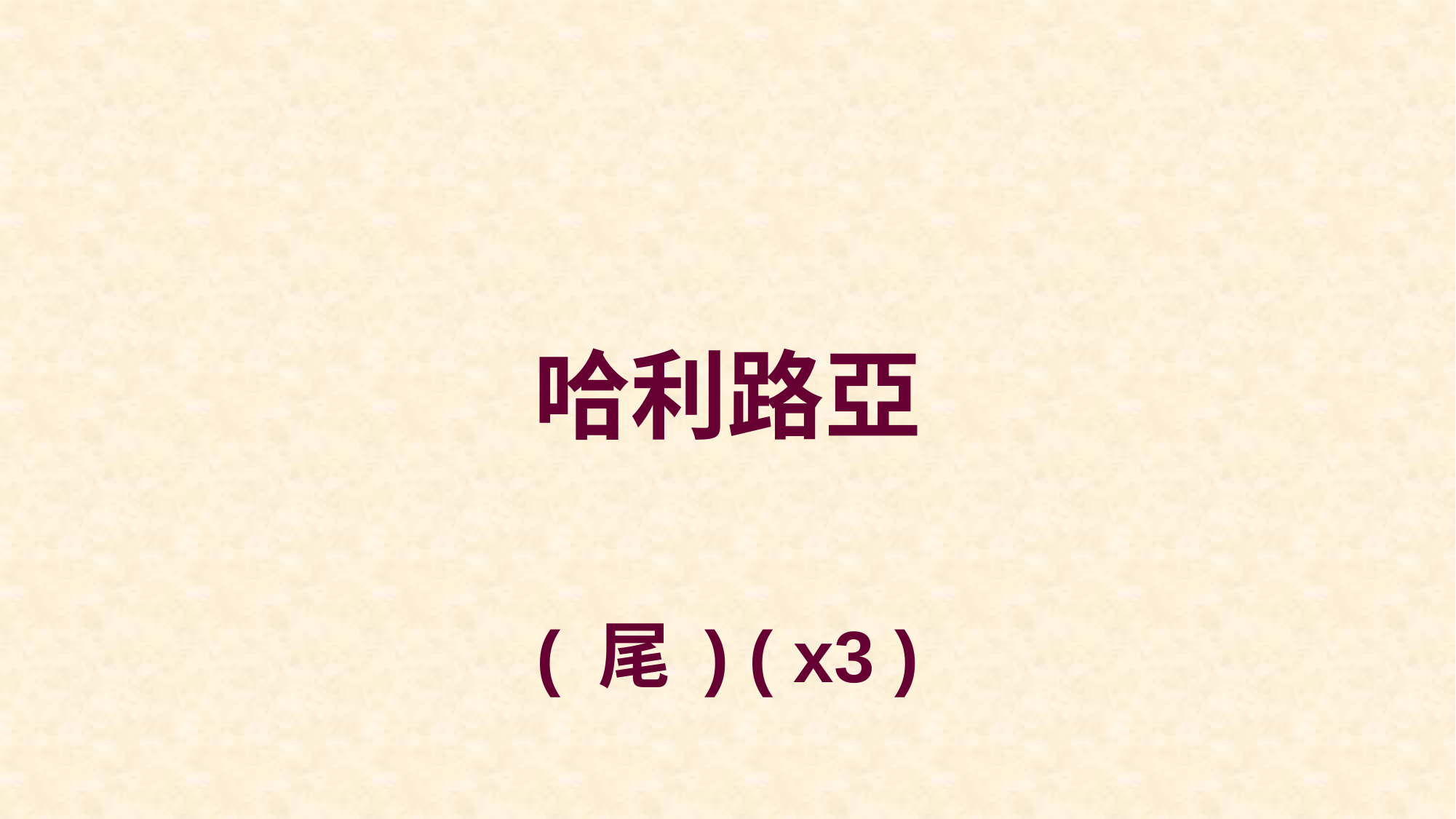

哈利路亞
( 尾 ) ( x3 )